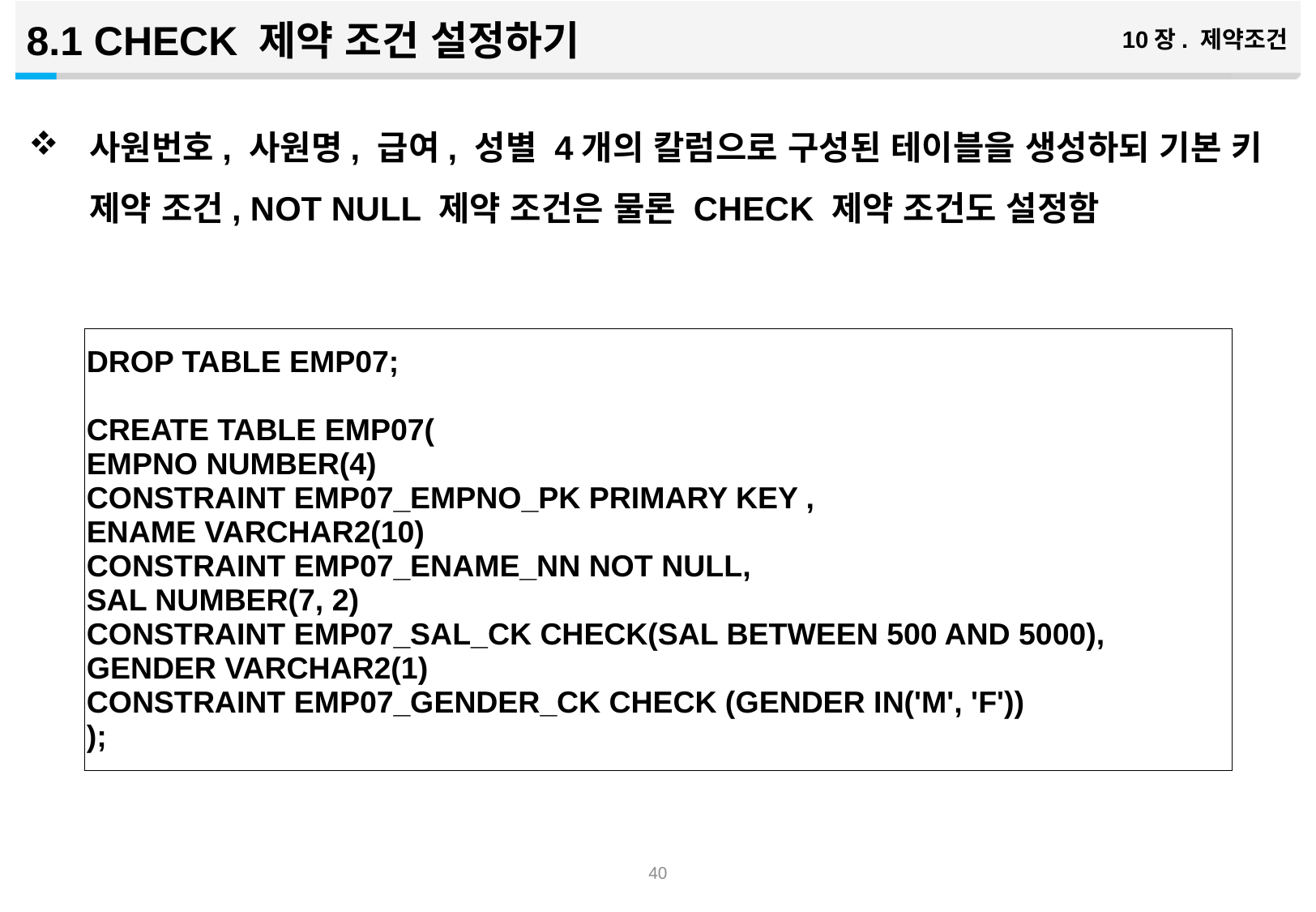

8.1 CHECK 제약 조건 설정하기
10장. 제약조건
사원번호, 사원명, 급여, 성별 4개의 칼럼으로 구성된 테이블을 생성하되 기본 키 제약 조건, NOT NULL 제약 조건은 물론 CHECK 제약 조건도 설정함
| DROP TABLE EMP07; CREATE TABLE EMP07( EMPNO NUMBER(4) CONSTRAINT EMP07\_EMPNO\_PK PRIMARY KEY , ENAME VARCHAR2(10) CONSTRAINT EMP07\_ENAME\_NN NOT NULL, SAL NUMBER(7, 2) CONSTRAINT EMP07\_SAL\_CK CHECK(SAL BETWEEN 500 AND 5000), GENDER VARCHAR2(1) CONSTRAINT EMP07\_GENDER\_CK CHECK (GENDER IN('M', 'F')) ); |
| --- |
40